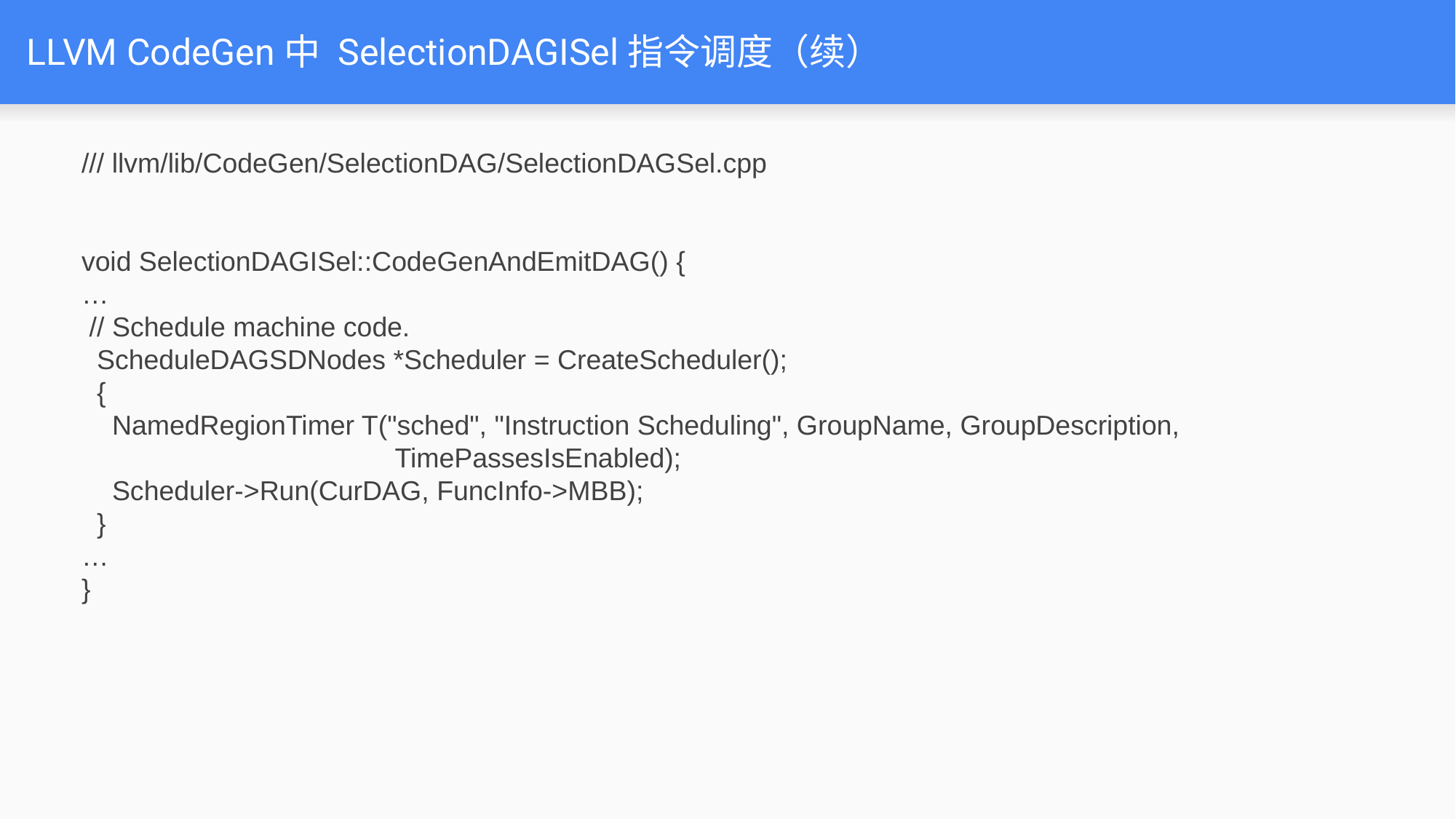

# LLVM CodeGen中 SelectionDAGISel指令调度（续）
/// llvm/lib/CodeGen/SelectionDAG/SelectionDAGSel.cpp

void SelectionDAGISel::CodeGenAndEmitDAG() {
…
 // Schedule machine code.
  ScheduleDAGSDNodes *Scheduler = CreateScheduler();
  {
    NamedRegionTimer T("sched", "Instruction Scheduling", GroupName, GroupDescription,
                                         TimePassesIsEnabled);
    Scheduler->Run(CurDAG, FuncInfo->MBB);
  }
…
}